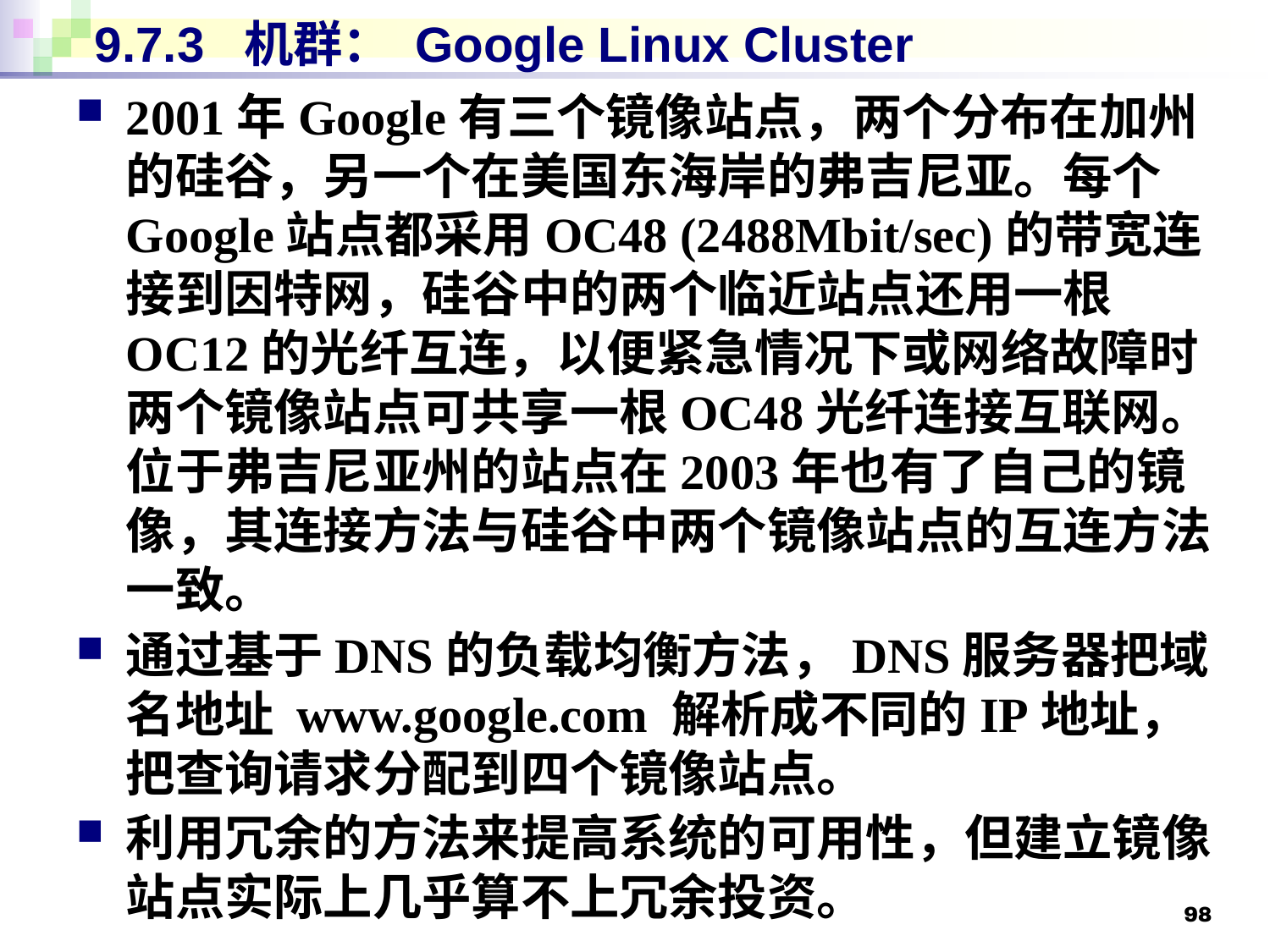

# 9.7.3  机群： Google Linux Cluster
2001年Google有三个镜像站点，两个分布在加州的硅谷，另一个在美国东海岸的弗吉尼亚。每个Google站点都采用OC48 (2488Mbit/sec)的带宽连接到因特网，硅谷中的两个临近站点还用一根OC12的光纤互连，以便紧急情况下或网络故障时两个镜像站点可共享一根OC48光纤连接互联网。位于弗吉尼亚州的站点在2003年也有了自己的镜像，其连接方法与硅谷中两个镜像站点的互连方法一致。
通过基于DNS的负载均衡方法，DNS服务器把域名地址 www.google.com 解析成不同的IP地址，把查询请求分配到四个镜像站点。
利用冗余的方法来提高系统的可用性，但建立镜像站点实际上几乎算不上冗余投资。
98